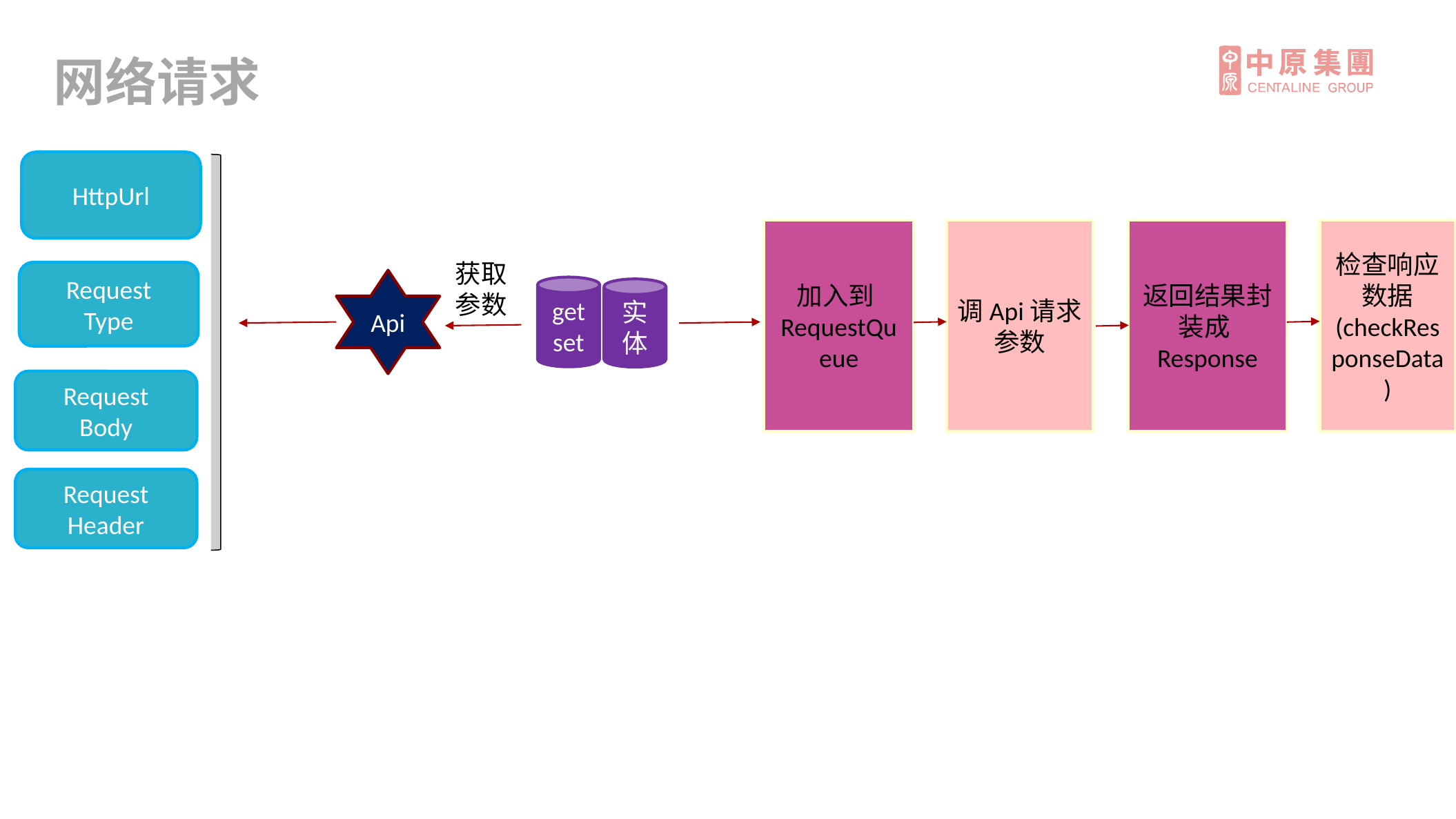

网络请求

HttpUrl

调Api请求参数
加入到RequestQueue
返回结果封装成Response
检查响应数据
(checkResponseData)
获取
参数
Request
Type
Api
get
set
实体
Request
Body

Request
Header